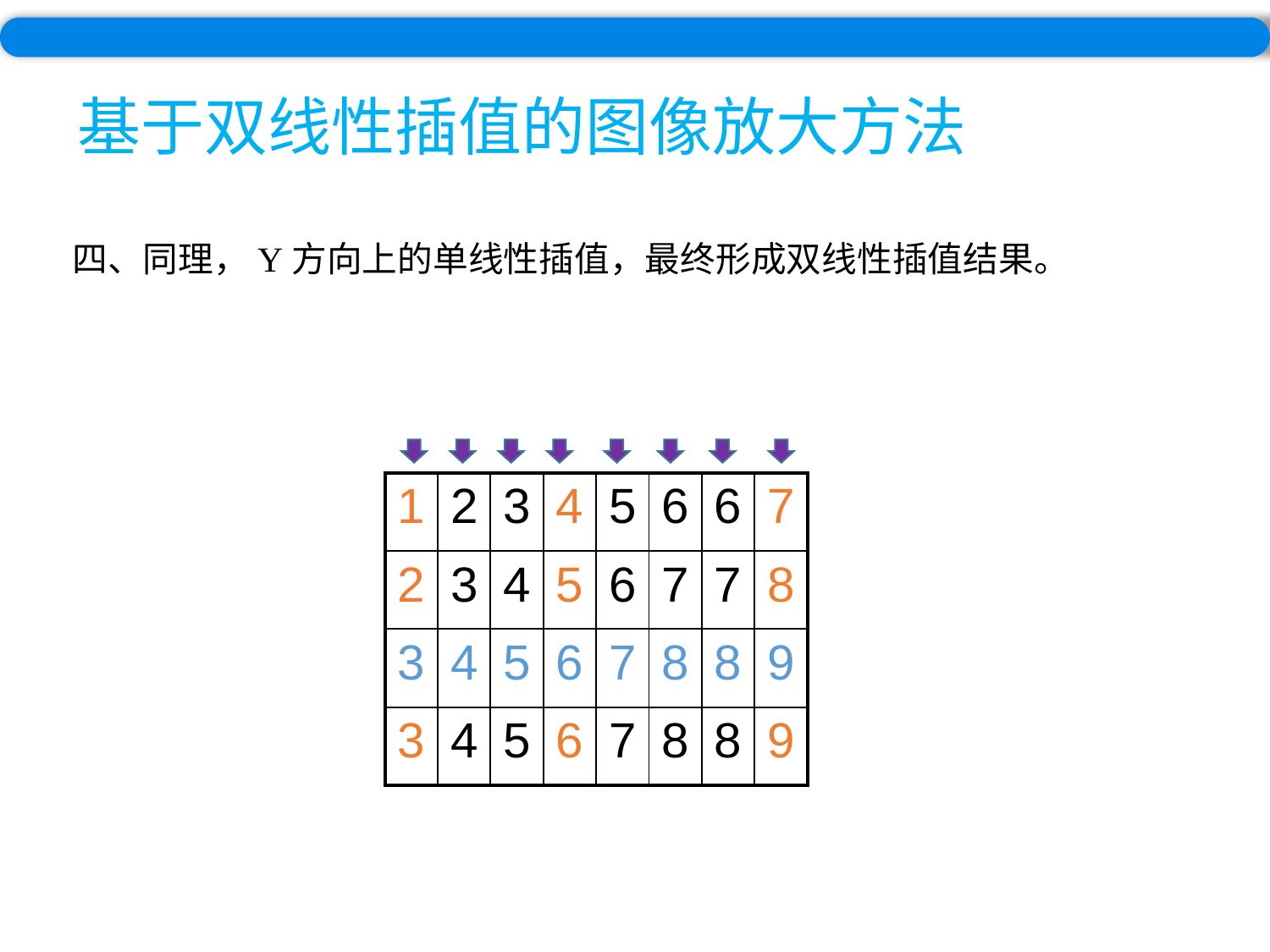

# 基于双线性插值的图像放大方法
四、同理，Y方向上的单线性插值，最终形成双线性插值结果。

| 1 | 2 | 3 | 4 | 5 | 6 | 6 | 7 |
| --- | --- | --- | --- | --- | --- | --- | --- |
| 2 | 3 | 4 | 5 | 6 | 7 | 7 | 8 |
| 3 | 4 | 5 | 6 | 7 | 8 | 8 | 9 |
| 3 | 4 | 5 | 6 | 7 | 8 | 8 | 9 |